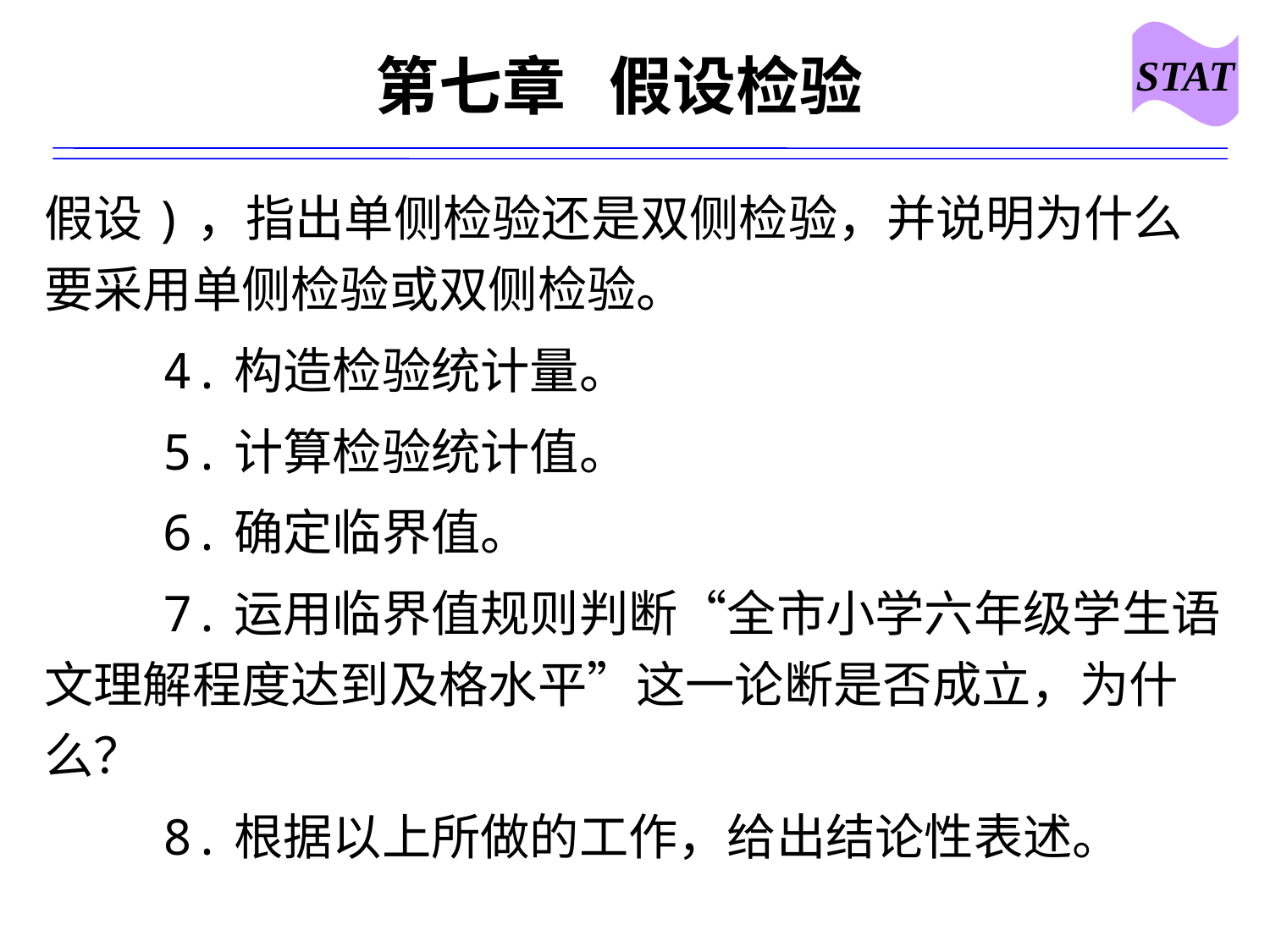

STAT
# 第七章   假设检验

假设)，指出单侧检验还是双侧检验，并说明为什么要采用单侧检验或双侧检验。
    4.构造检验统计量。
    5.计算检验统计值。
    6.确定临界值。
    7.运用临界值规则判断“全市小学六年级学生语文理解程度达到及格水平”这一论断是否成立，为什么？
    8.根据以上所做的工作，给出结论性表述。